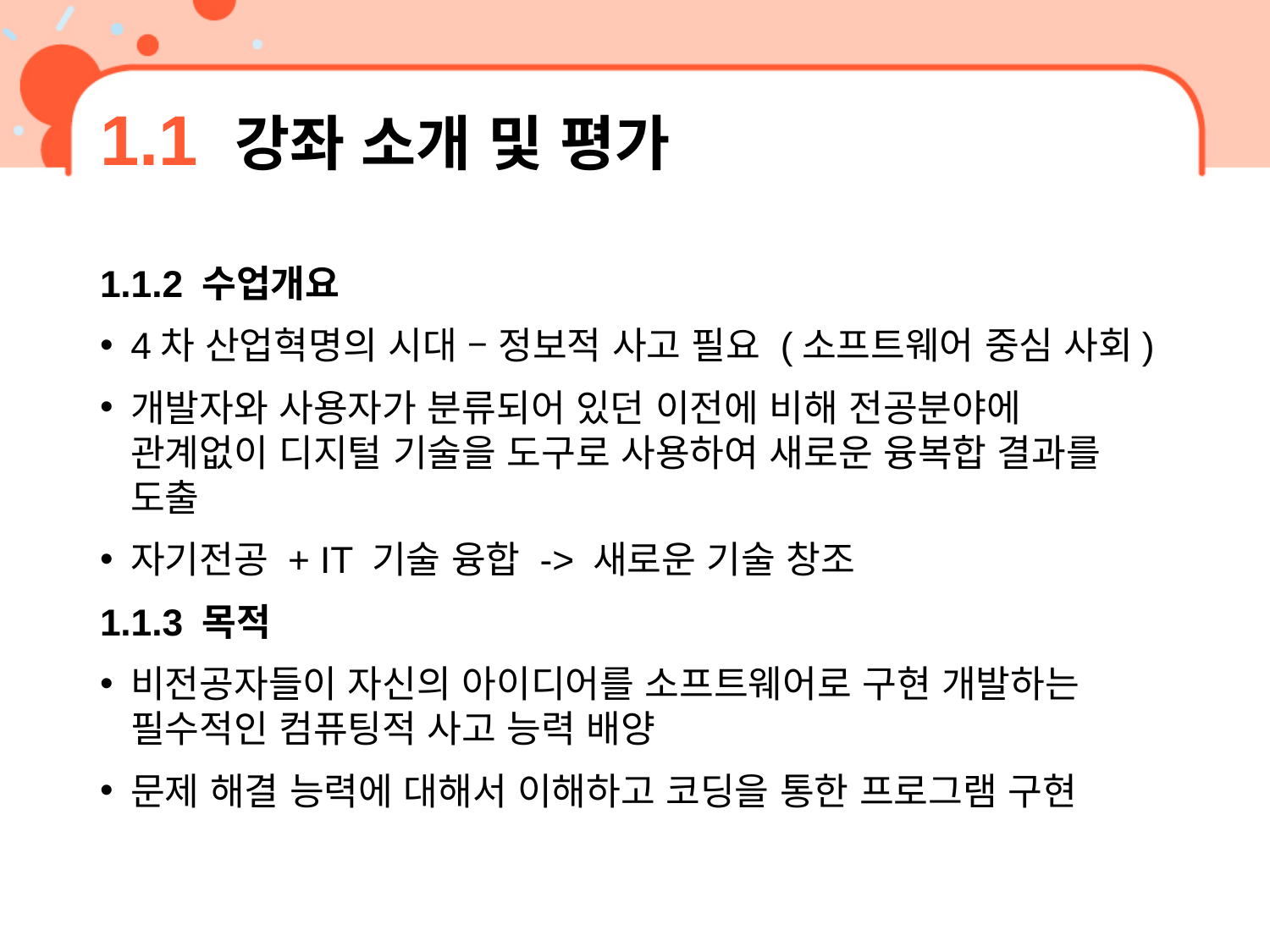

# 1.1 강좌 소개 및 평가
1.1.2 수업개요
4차 산업혁명의 시대 – 정보적 사고 필요 (소프트웨어 중심 사회)
개발자와 사용자가 분류되어 있던 이전에 비해 전공분야에 관계없이 디지털 기술을 도구로 사용하여 새로운 융복합 결과를 도출
자기전공 + IT 기술 융합 -> 새로운 기술 창조
1.1.3 목적
비전공자들이 자신의 아이디어를 소프트웨어로 구현 개발하는 필수적인 컴퓨팅적 사고 능력 배양
문제 해결 능력에 대해서 이해하고 코딩을 통한 프로그램 구현